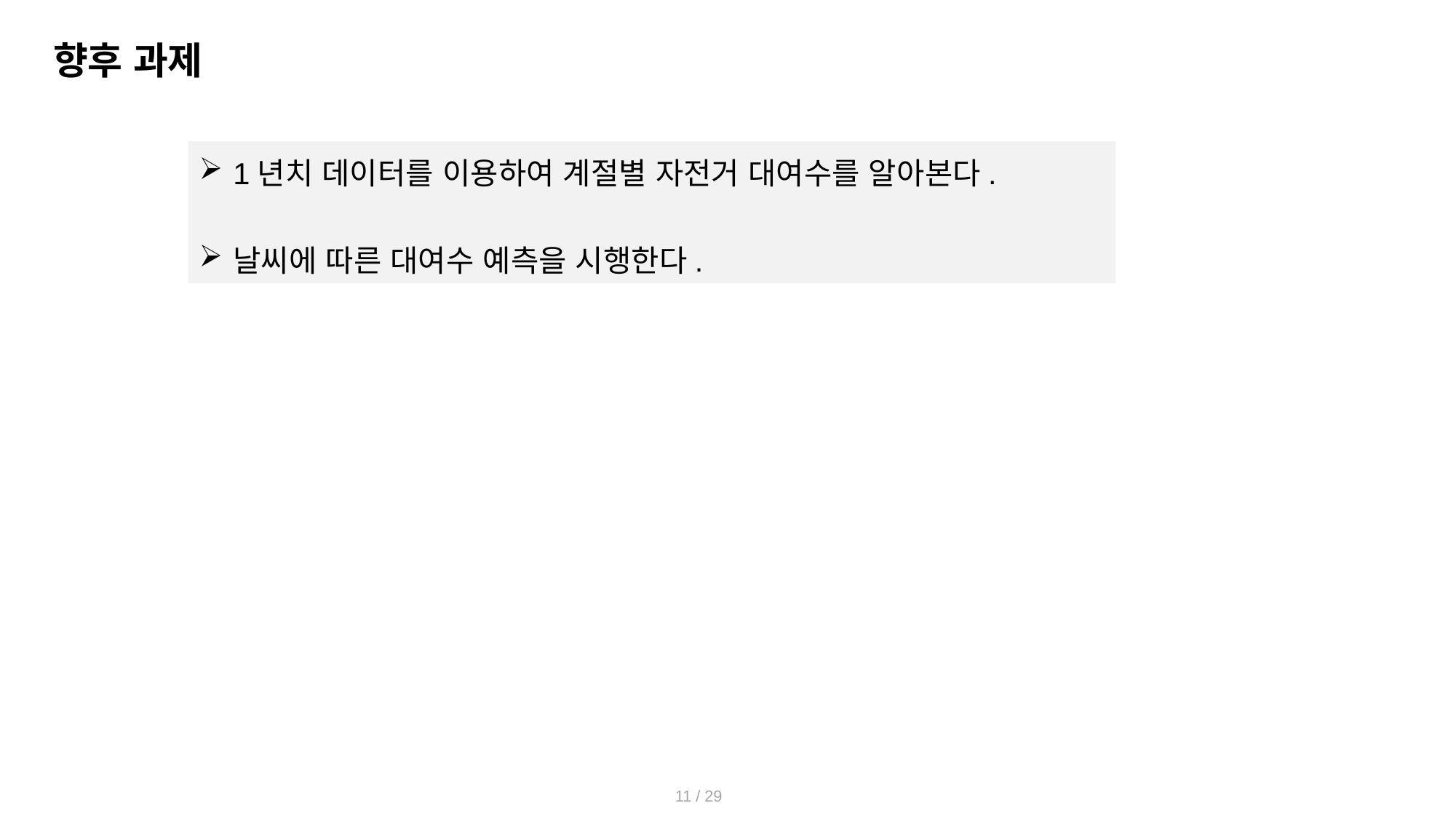

# 향후 과제
1년치 데이터를 이용하여 계절별 자전거 대여수를 알아본다.

날씨에 따른 대여수 예측을 시행한다.